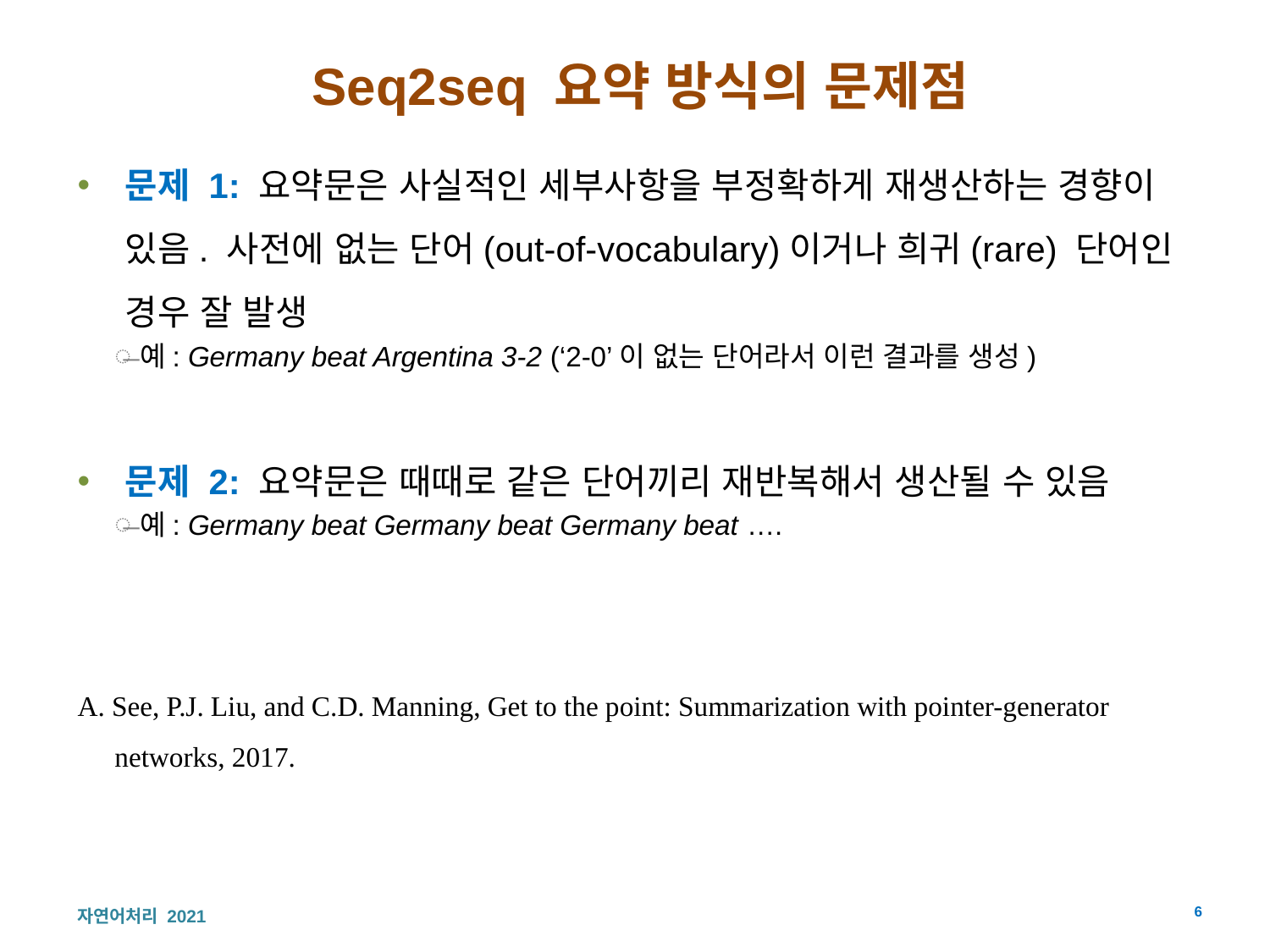

# Seq2seq 요약 방식의 문제점
문제 1: 요약문은 사실적인 세부사항을 부정확하게 재생산하는 경향이 있음. 사전에 없는 단어(out-of-vocabulary)이거나 희귀(rare) 단어인 경우 잘 발생
예: Germany beat Argentina 3-2 (‘2-0’이 없는 단어라서 이런 결과를 생성)

문제 2: 요약문은 때때로 같은 단어끼리 재반복해서 생산될 수 있음
예: Germany beat Germany beat Germany beat ….

A. See, P.J. Liu, and C.D. Manning, Get to the point: Summarization with pointer-generator networks, 2017.